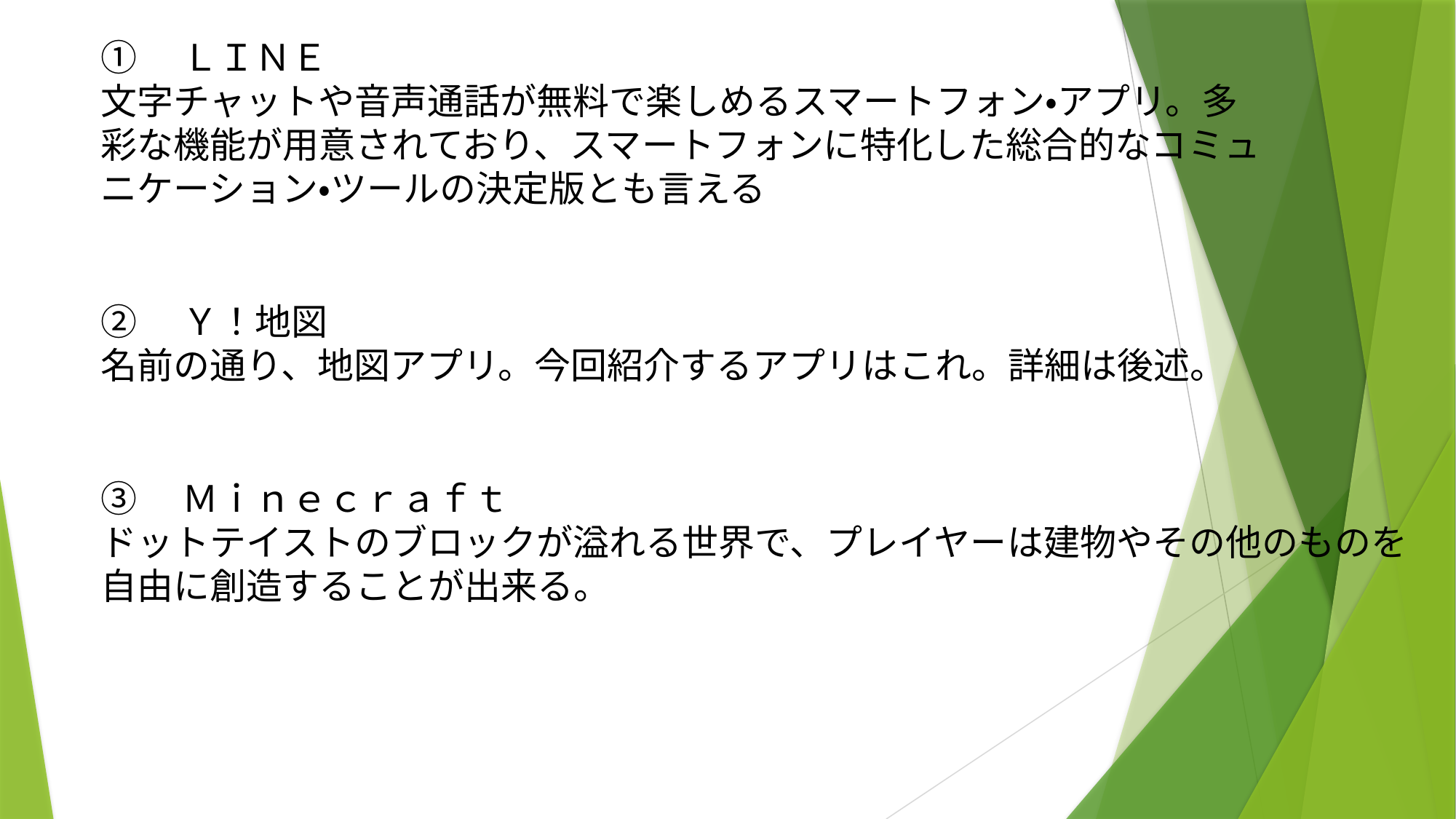

①　ＬＩＮＥ
文字チャットや音声通話が無料で楽しめるスマートフォン・アプリ。多彩な機能が用意されており、スマートフォンに特化した総合的なコミュニケーション・ツールの決定版とも言える
②　Ｙ！地図
名前の通り、地図アプリ。今回紹介するアプリはこれ。詳細は後述。
③　Ｍｉｎｅｃｒａｆｔ
ドットテイストのブロックが溢れる世界で、プレイヤーは建物やその他のものを自由に創造することが出来る。